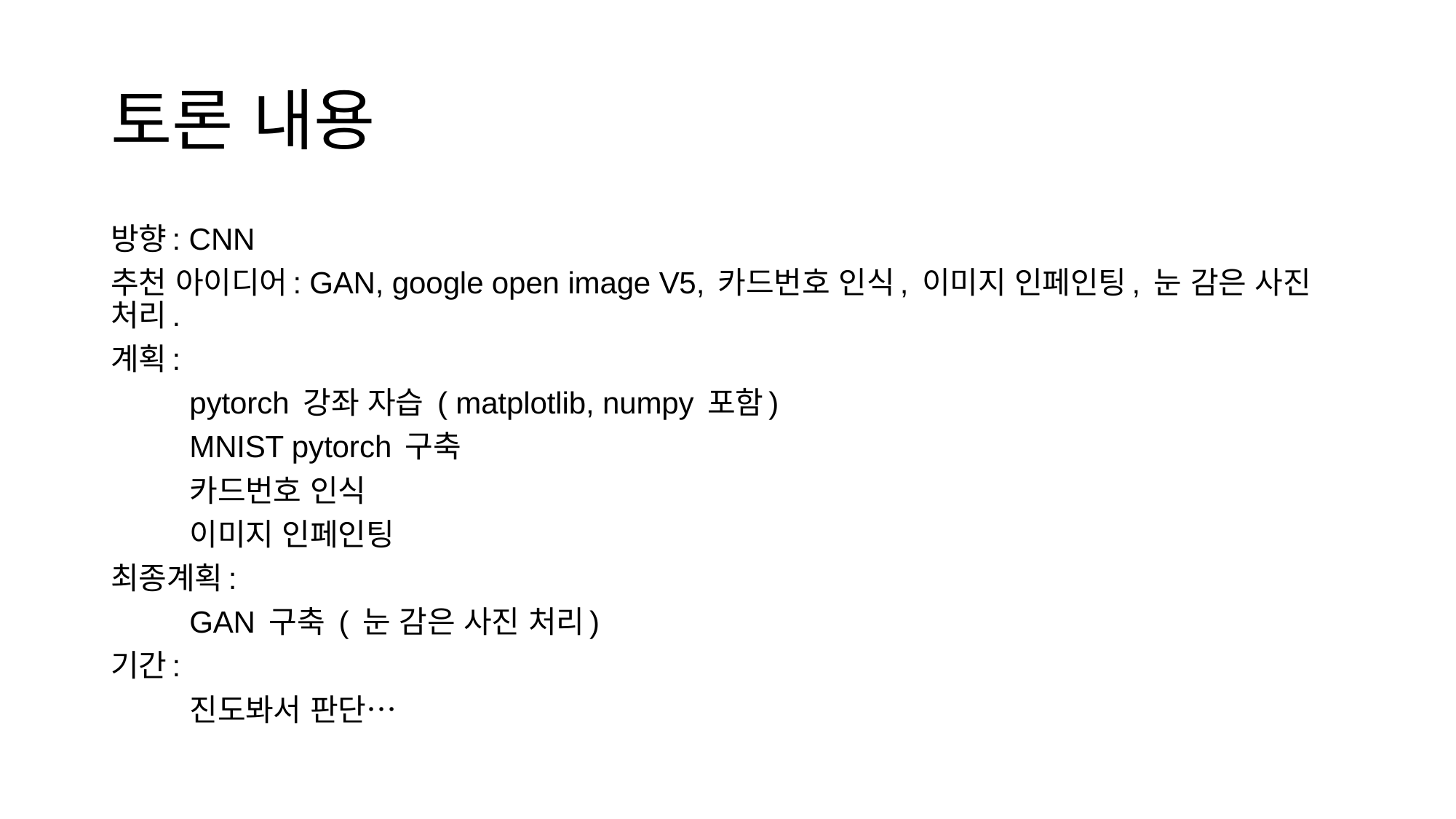

# 토론 내용
방향: CNN
추천 아이디어: GAN, google open image V5, 카드번호 인식, 이미지 인페인팅, 눈 감은 사진 처리.
계획:
	pytorch 강좌 자습 ( matplotlib, numpy 포함)
	MNIST pytorch 구축
	카드번호 인식
	이미지 인페인팅
최종계획:
	GAN 구축 ( 눈 감은 사진 처리)
기간:
	진도봐서 판단…